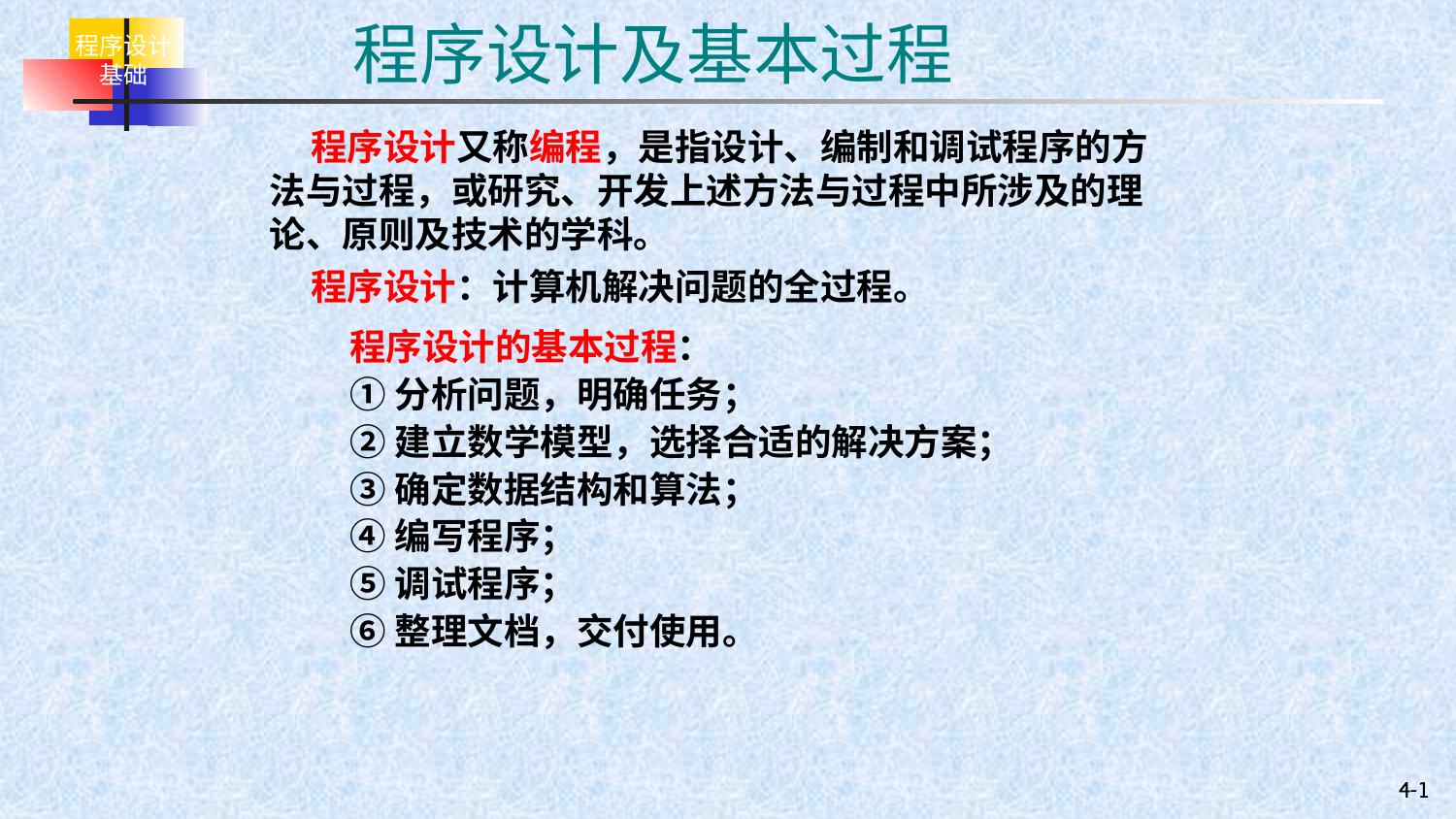

# 程序设计及基本过程
    程序设计又称编程，是指设计、编制和调试程序的方法与过程，或研究、开发上述方法与过程中所涉及的理论、原则及技术的学科。
    程序设计：计算机解决问题的全过程。
程序设计的基本过程：
①分析问题，明确任务；
②建立数学模型，选择合适的解决方案；
③确定数据结构和算法；
④编写程序；
⑤调试程序；
⑥整理文档，交付使用。
4-1